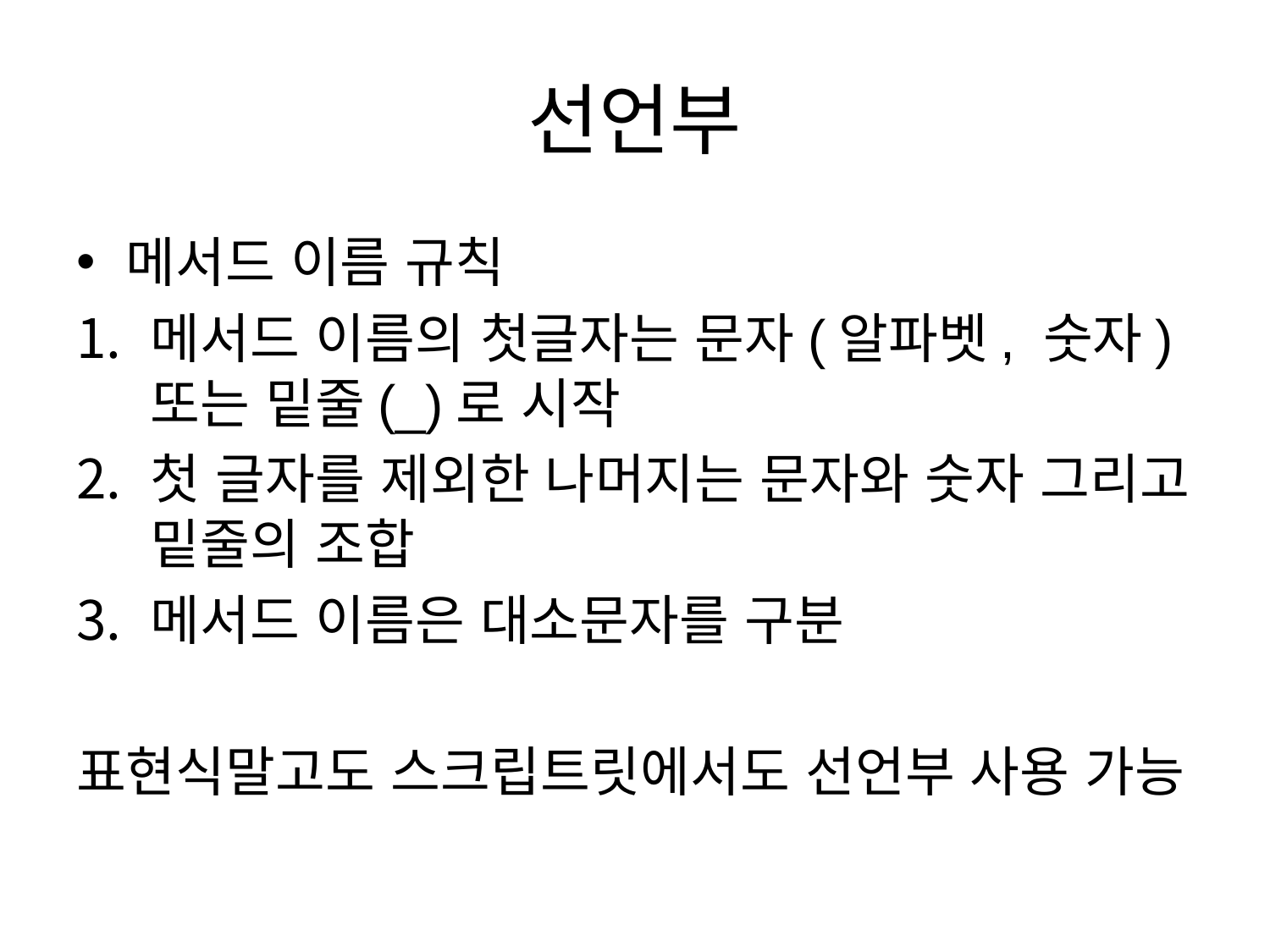

# 선언부
메서드 이름 규칙
메서드 이름의 첫글자는 문자(알파벳, 숫자) 또는 밑줄(_)로 시작
첫 글자를 제외한 나머지는 문자와 숫자 그리고 밑줄의 조합
메서드 이름은 대소문자를 구분

표현식말고도 스크립트릿에서도 선언부 사용 가능